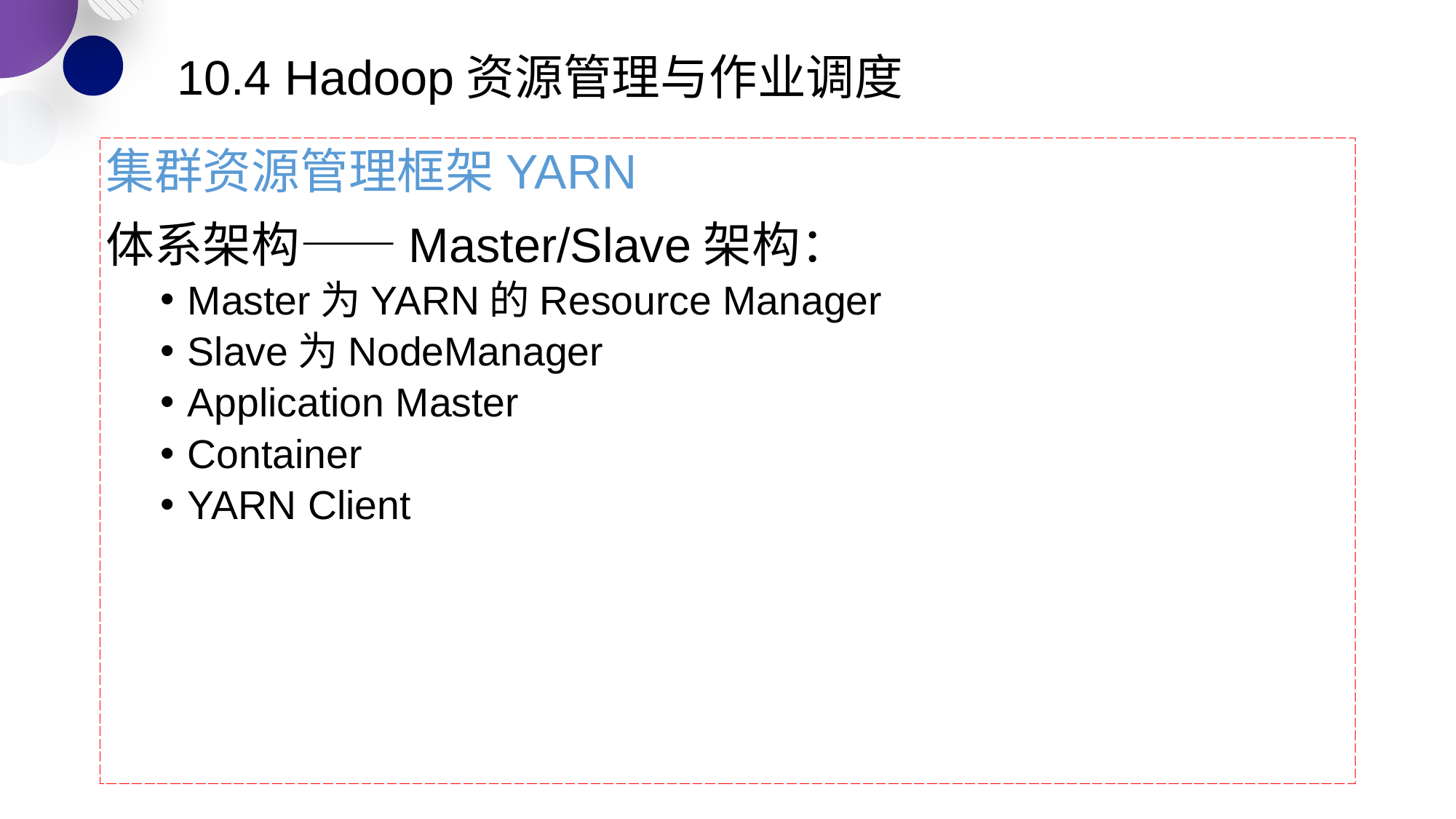

# 10.4 Hadoop资源管理与作业调度
集群资源管理框架YARN
体系架构——Master/Slave架构：
Master为YARN的Resource Manager
Slave为NodeManager
Application Master
Container
YARN Client

62